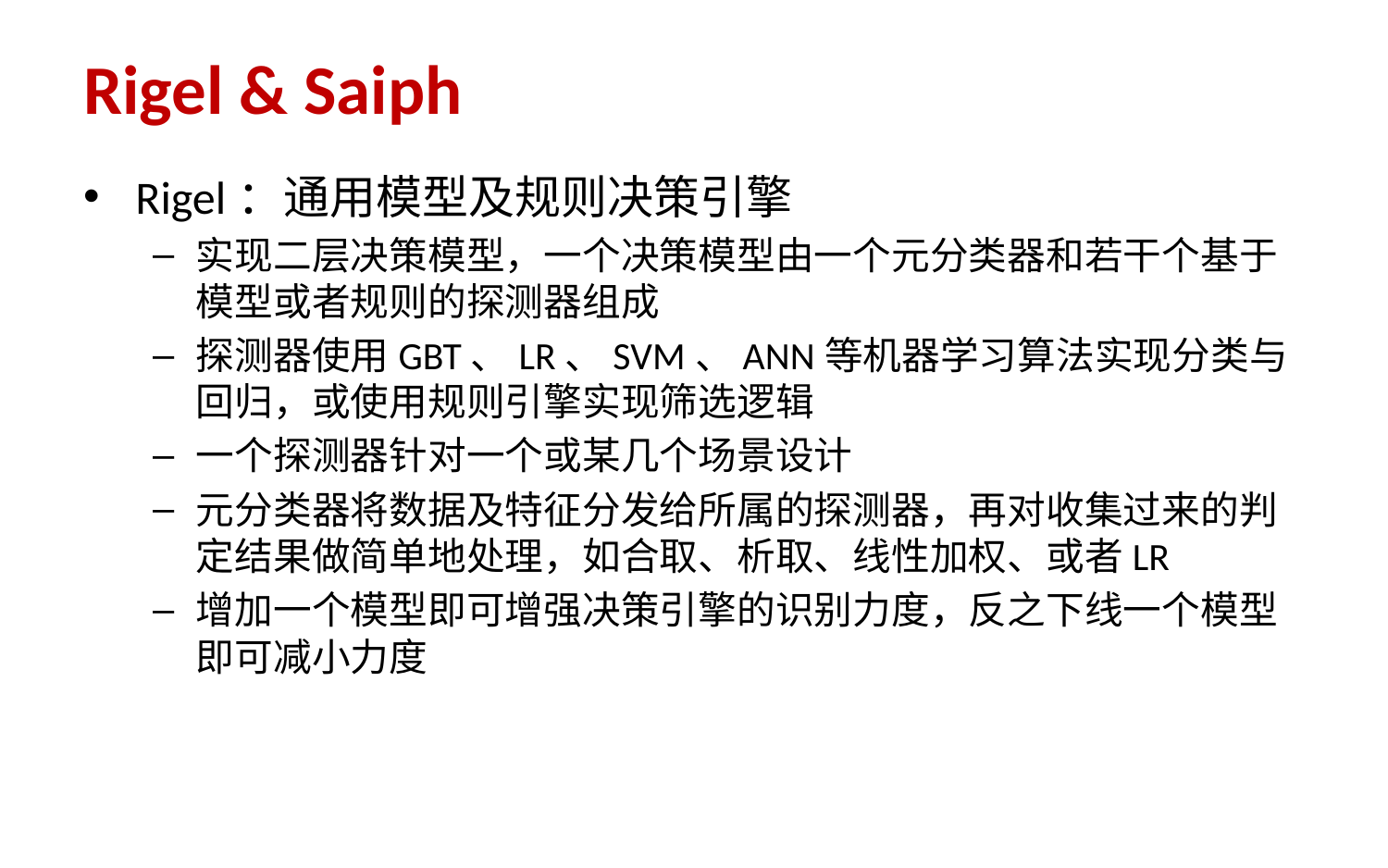

# Rigel & Saiph
Rigel：通用模型及规则决策引擎
实现二层决策模型，一个决策模型由一个元分类器和若干个基于模型或者规则的探测器组成
探测器使用GBT、LR、SVM、ANN等机器学习算法实现分类与回归，或使用规则引擎实现筛选逻辑
一个探测器针对一个或某几个场景设计
元分类器将数据及特征分发给所属的探测器，再对收集过来的判定结果做简单地处理，如合取、析取、线性加权、或者LR
增加一个模型即可增强决策引擎的识别力度，反之下线一个模型即可减小力度